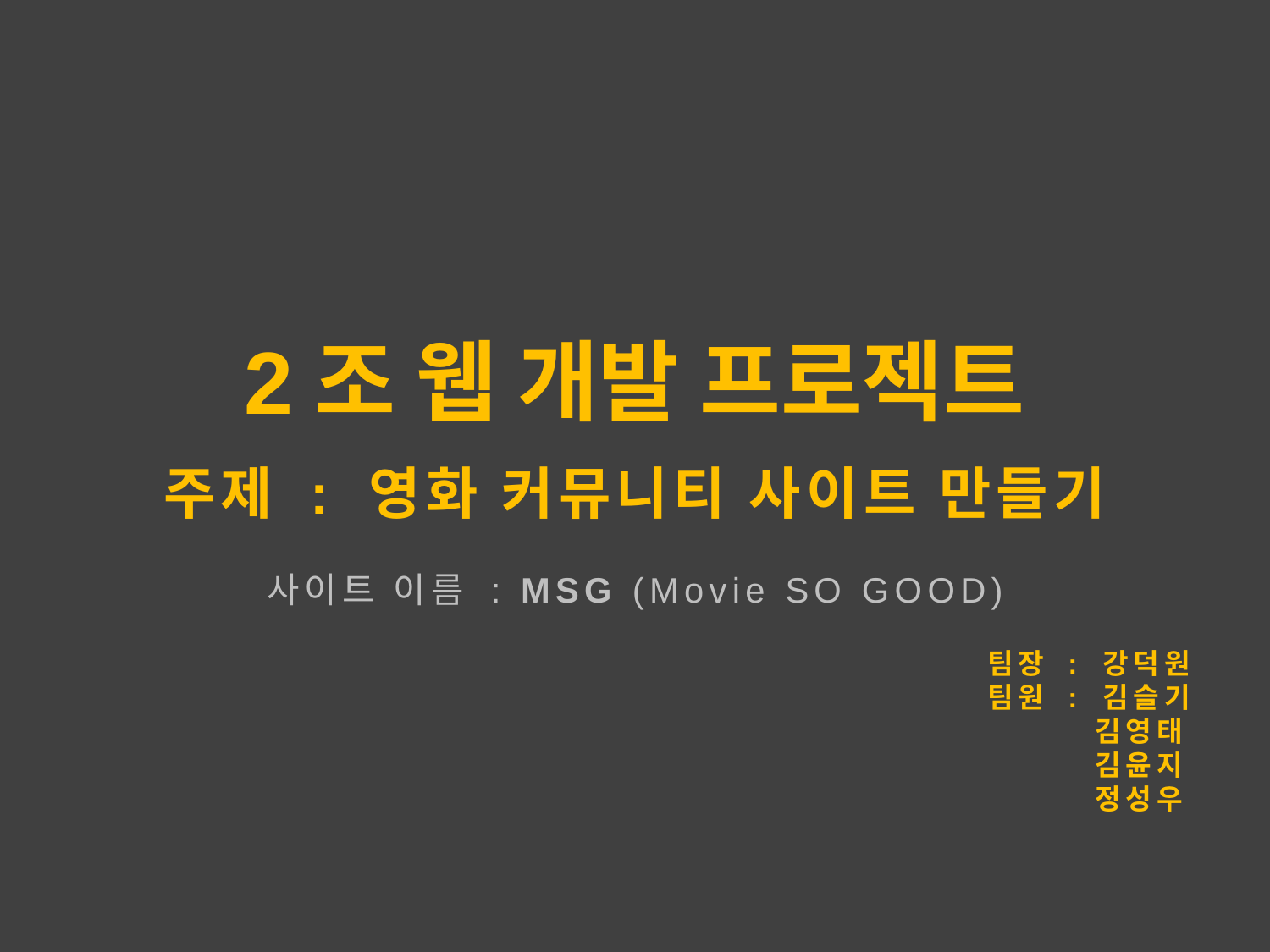

2조 웹 개발 프로젝트
주제 : 영화 커뮤니티 사이트 만들기

사이트 이름 : MSG (Movie SO GOOD)
팀장 : 강덕원
팀원 : 김슬기
        김영태
        김윤지
        정성우